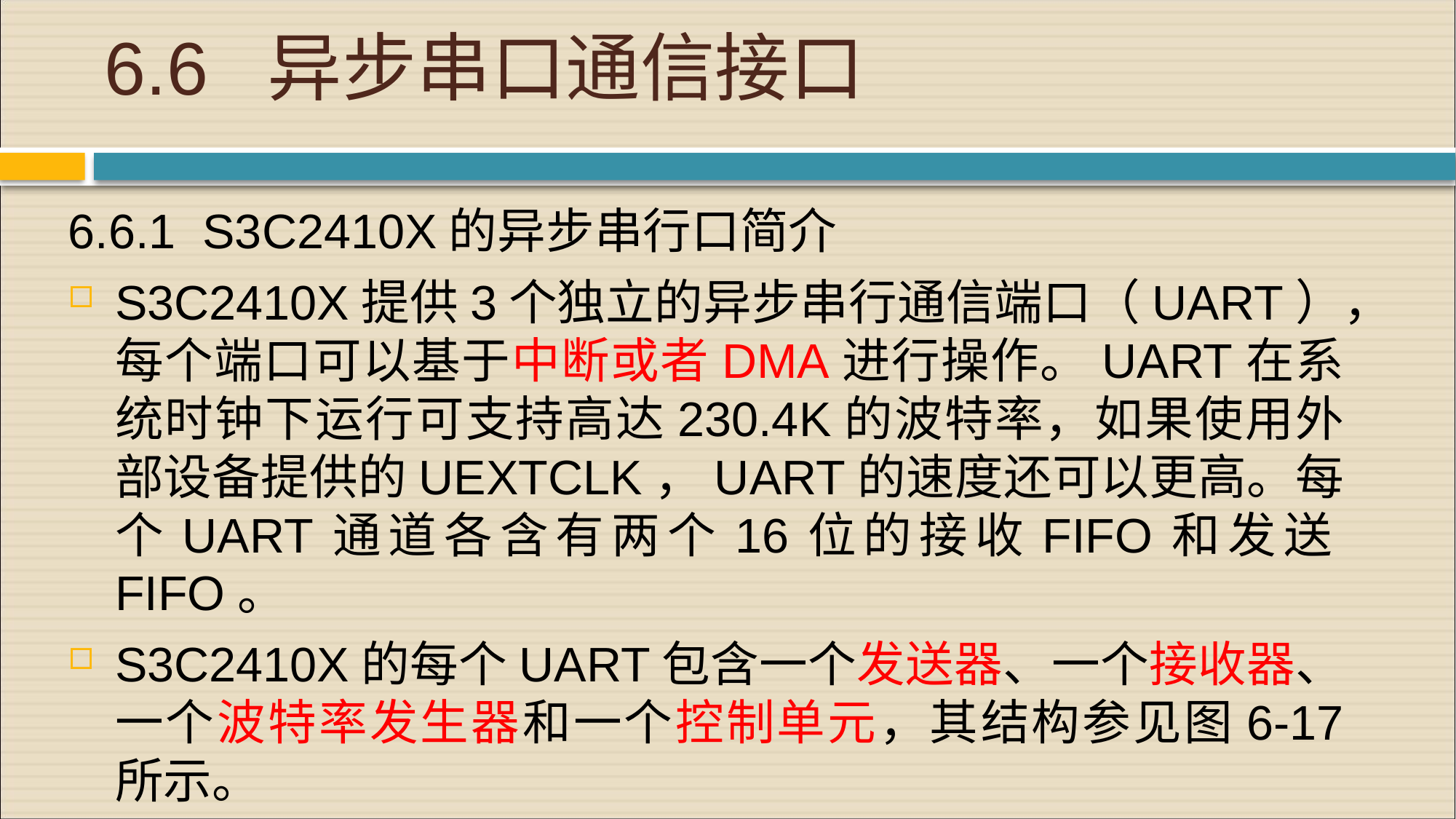

# 6.6  异步串口通信接口
6.6.1  S3C2410X的异步串行口简介
S3C2410X提供3个独立的异步串行通信端口（UART），每个端口可以基于中断或者DMA进行操作。UART在系统时钟下运行可支持高达230.4K的波特率，如果使用外部设备提供的UEXTCLK，UART的速度还可以更高。每个UART通道各含有两个16位的接收FIFO和发送FIFO。
S3C2410X的每个UART包含一个发送器、一个接收器、一个波特率发生器和一个控制单元，其结构参见图6-17 所示。